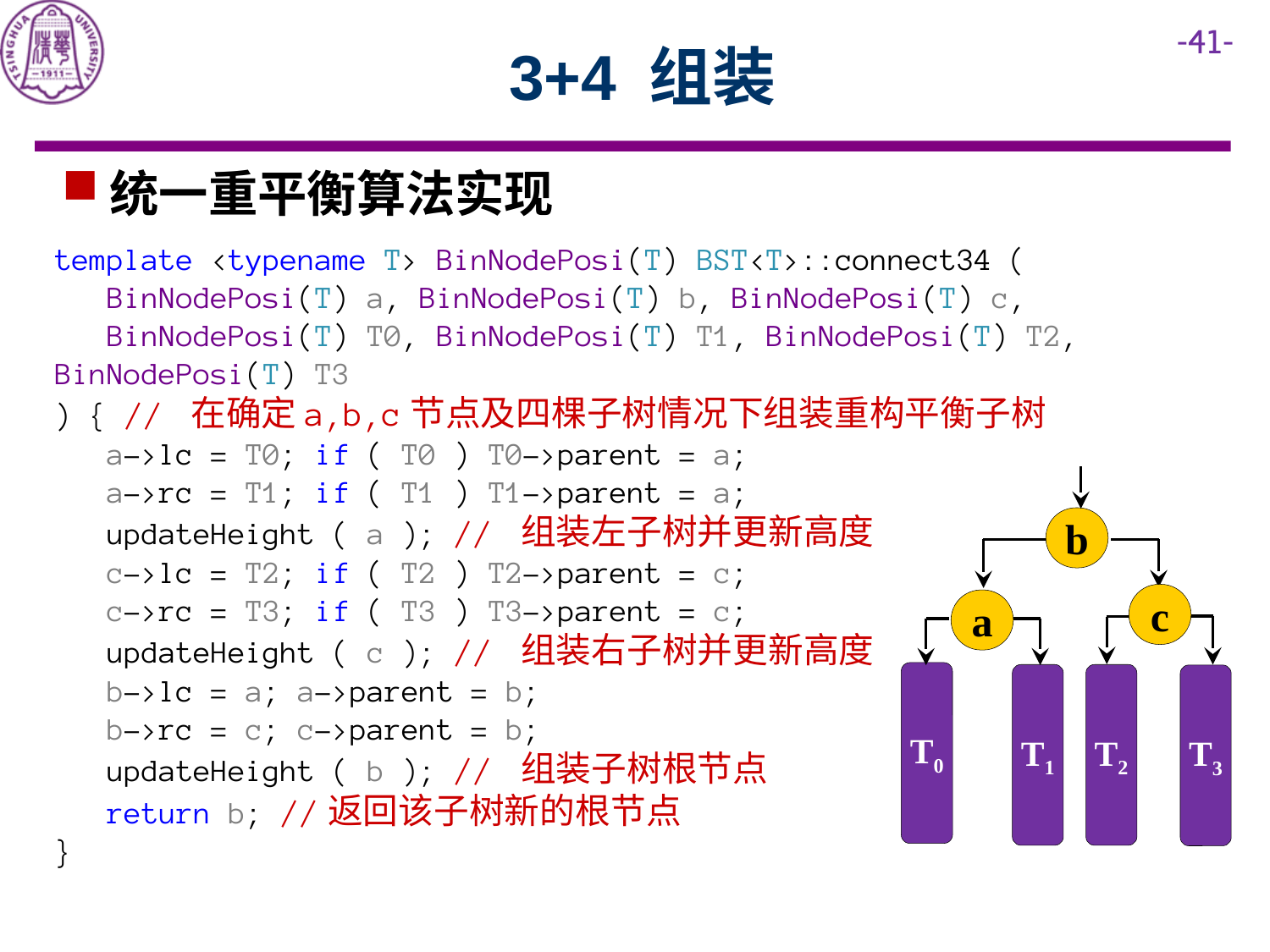

# 3+4 组装
统一重平衡算法实现
template <typename T> BinNodePosi(T) BST<T>::connect34 (
   BinNodePosi(T) a, BinNodePosi(T) b, BinNodePosi(T) c,
   BinNodePosi(T) T0, BinNodePosi(T) T1, BinNodePosi(T) T2, BinNodePosi(T) T3
) { // 在确定a,b,c节点及四棵子树情况下组装重构平衡子树
   a->lc = T0; if ( T0 ) T0->parent = a;
   a->rc = T1; if ( T1 ) T1->parent = a;
   updateHeight ( a ); // 组装左子树并更新高度
   c->lc = T2; if ( T2 ) T2->parent = c;
   c->rc = T3; if ( T3 ) T3->parent = c;
   updateHeight ( c ); // 组装右子树并更新高度
   b->lc = a; a->parent = b;
   b->rc = c; c->parent = b;
   updateHeight ( b ); // 组装子树根节点
   return b; //返回该子树新的根节点
}
b
c
a
T0
T1
T2
T3